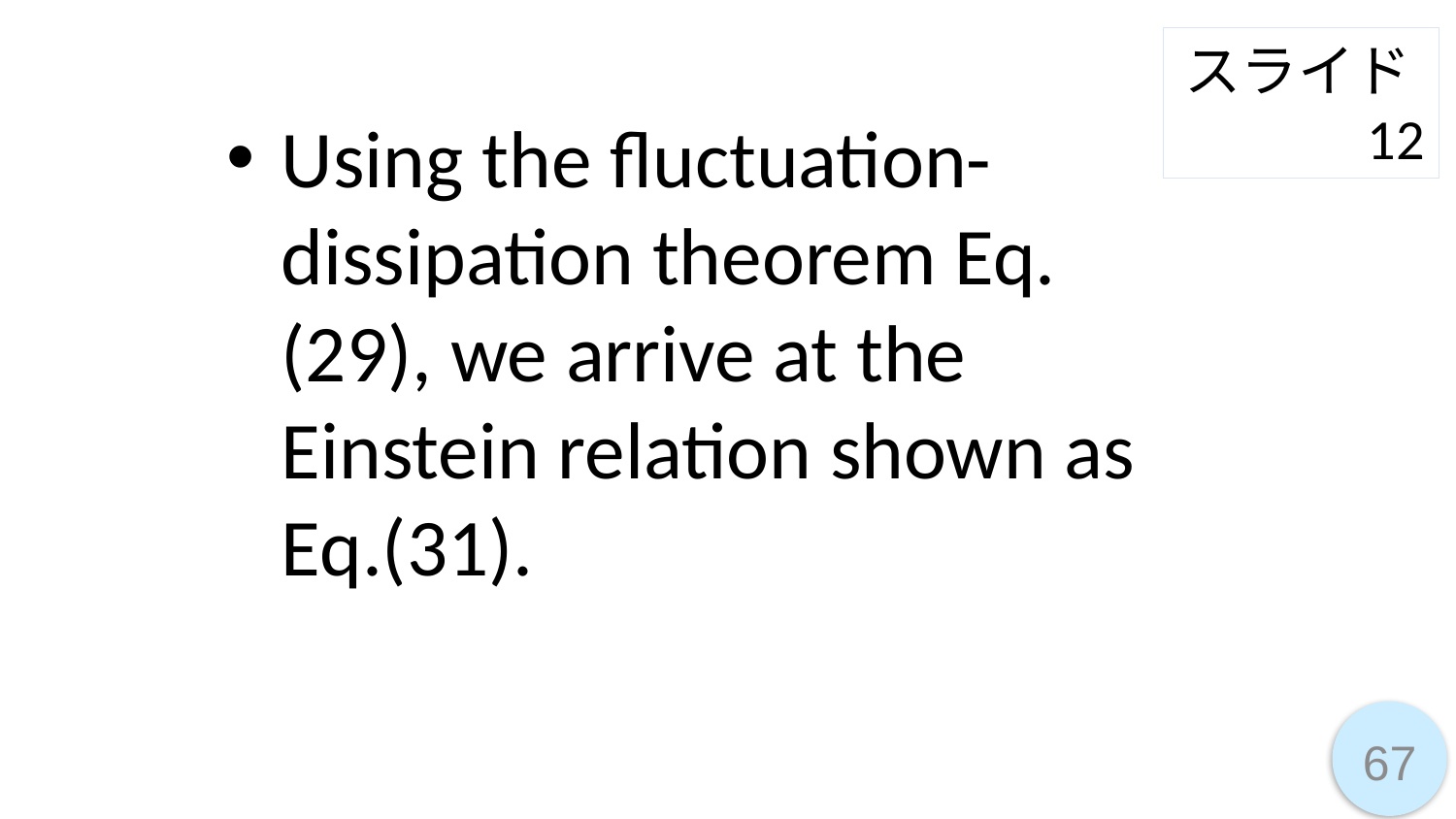

スライド12
Using the fluctuation-dissipation theorem Eq.(29), we arrive at the Einstein relation shown as Eq.(31).
67